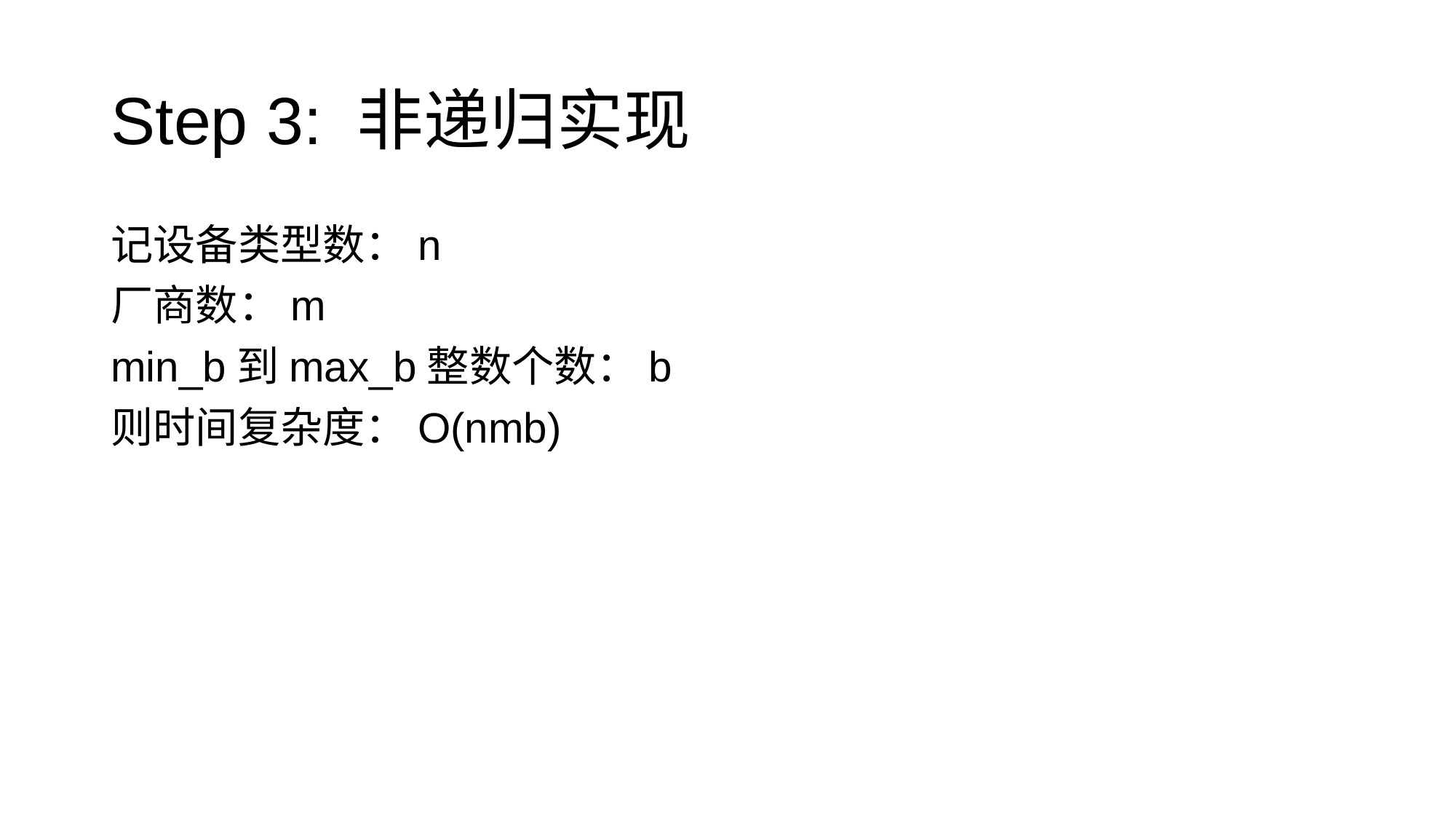

# Step 3: 非递归实现
记设备类型数：n
厂商数：m
min_b到max_b整数个数：b
则时间复杂度：O(nmb)